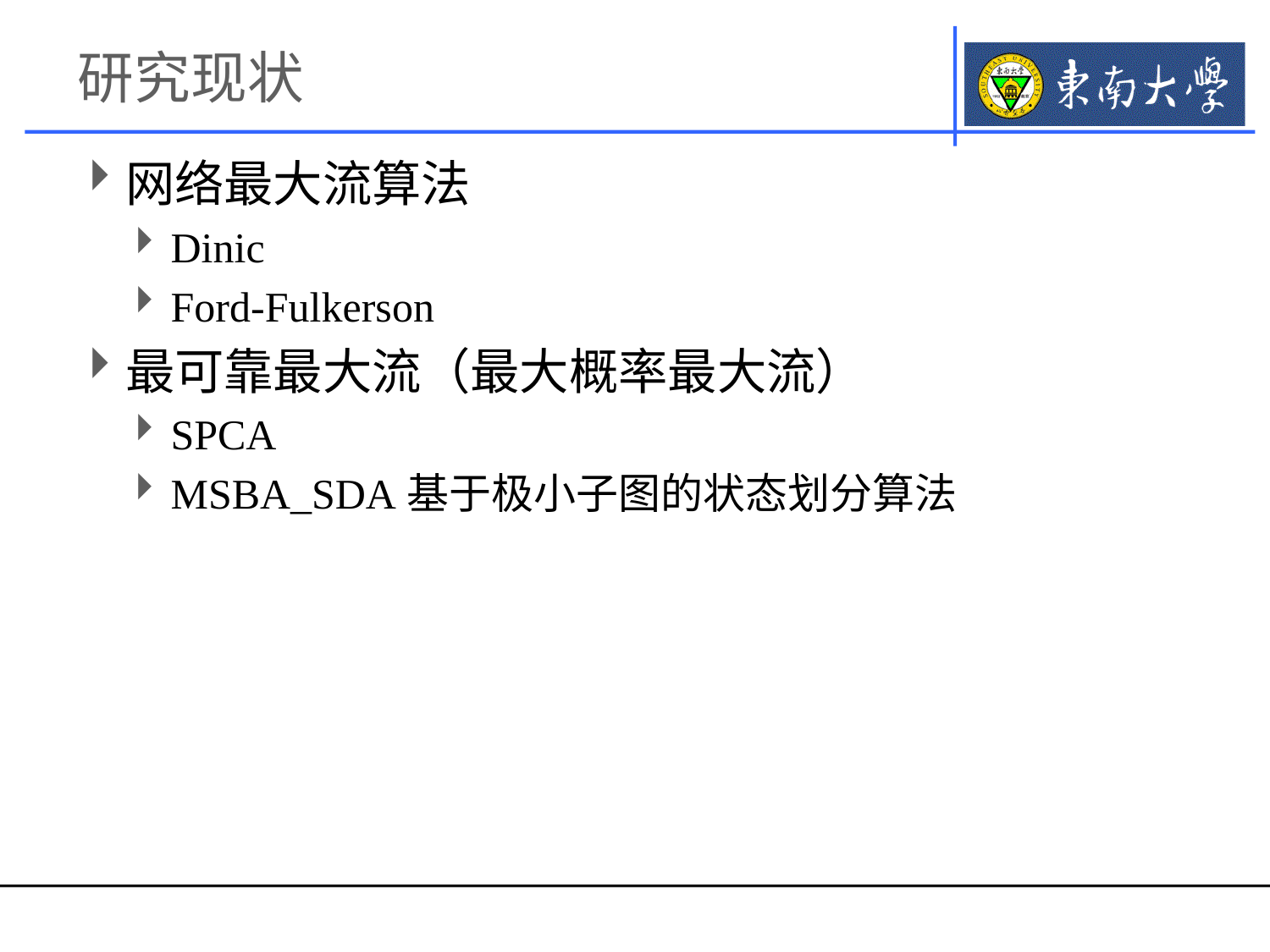

# 研究现状
网络最大流算法
Dinic
Ford-Fulkerson
最可靠最大流（最大概率最大流）
SPCA
MSBA_SDA基于极小子图的状态划分算法